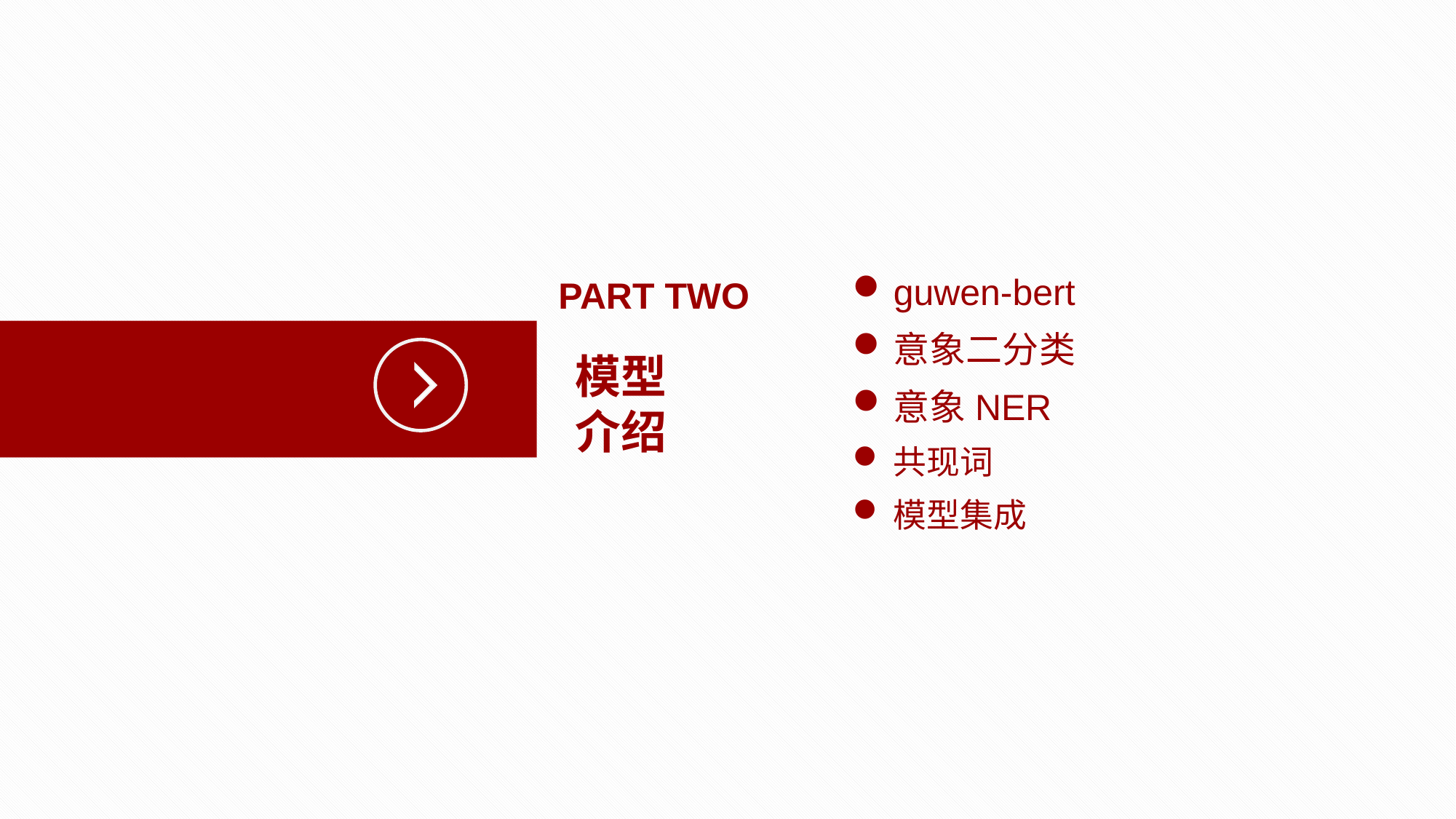

guwen-bert
意象二分类
意象NER
共现词
模型集成
PART TWO

# 模型 介绍